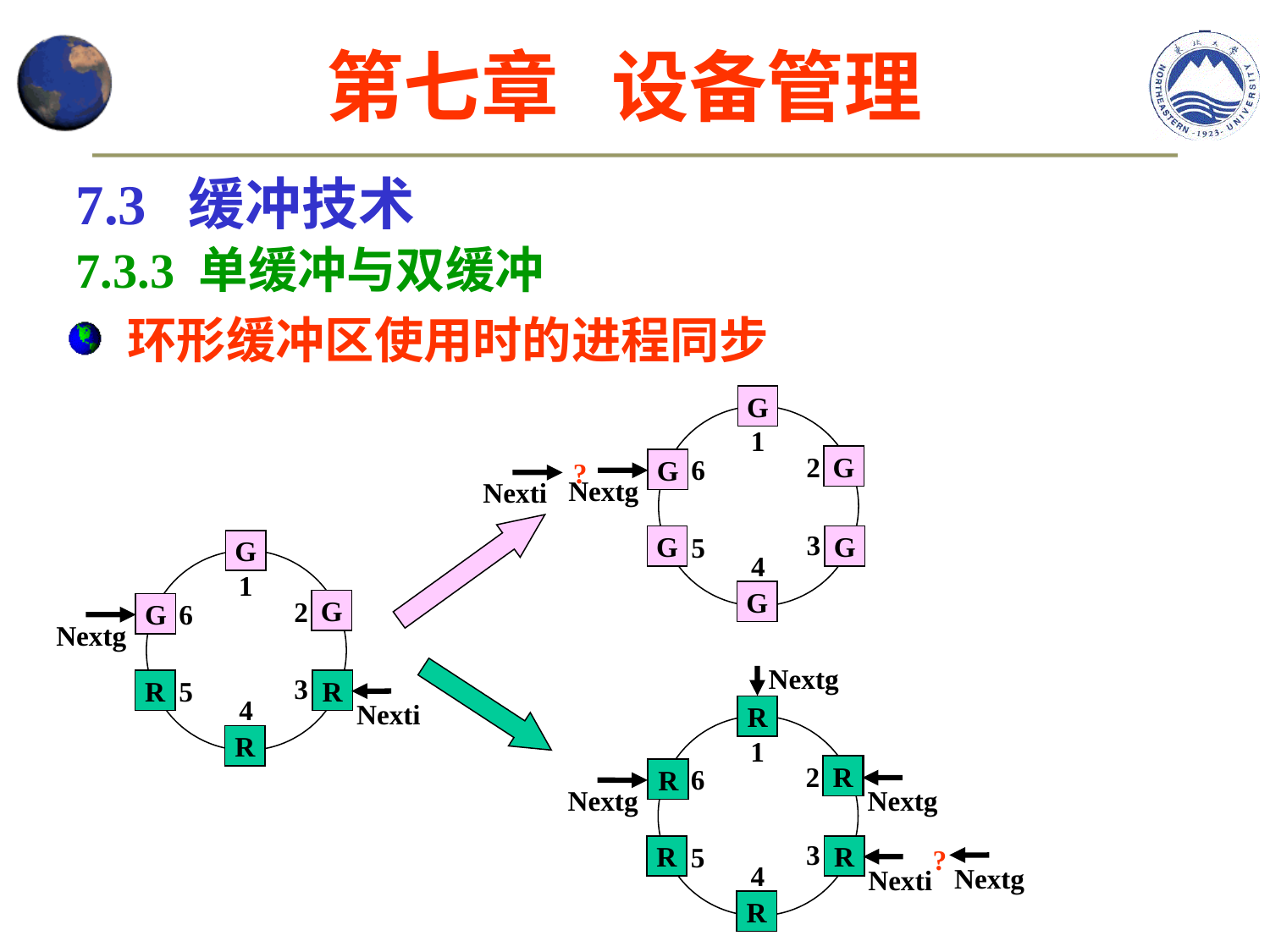

第七章   设备管理

7.3  缓冲技术
7.3.3 单缓冲与双缓冲
 环形缓冲区使用时的进程同步
G

1
2
6
G
?
Nexti

G
Nextg

3
5
G
G
G
4

1
G
2
6
G
G
Nextg

Nextg

3
5
R
R
4

Nexti

G
R

R
1
2
6
R
G
G
R
Nextg

Nextg

3
5
R
R
?
Nextg

4
Nexti

R